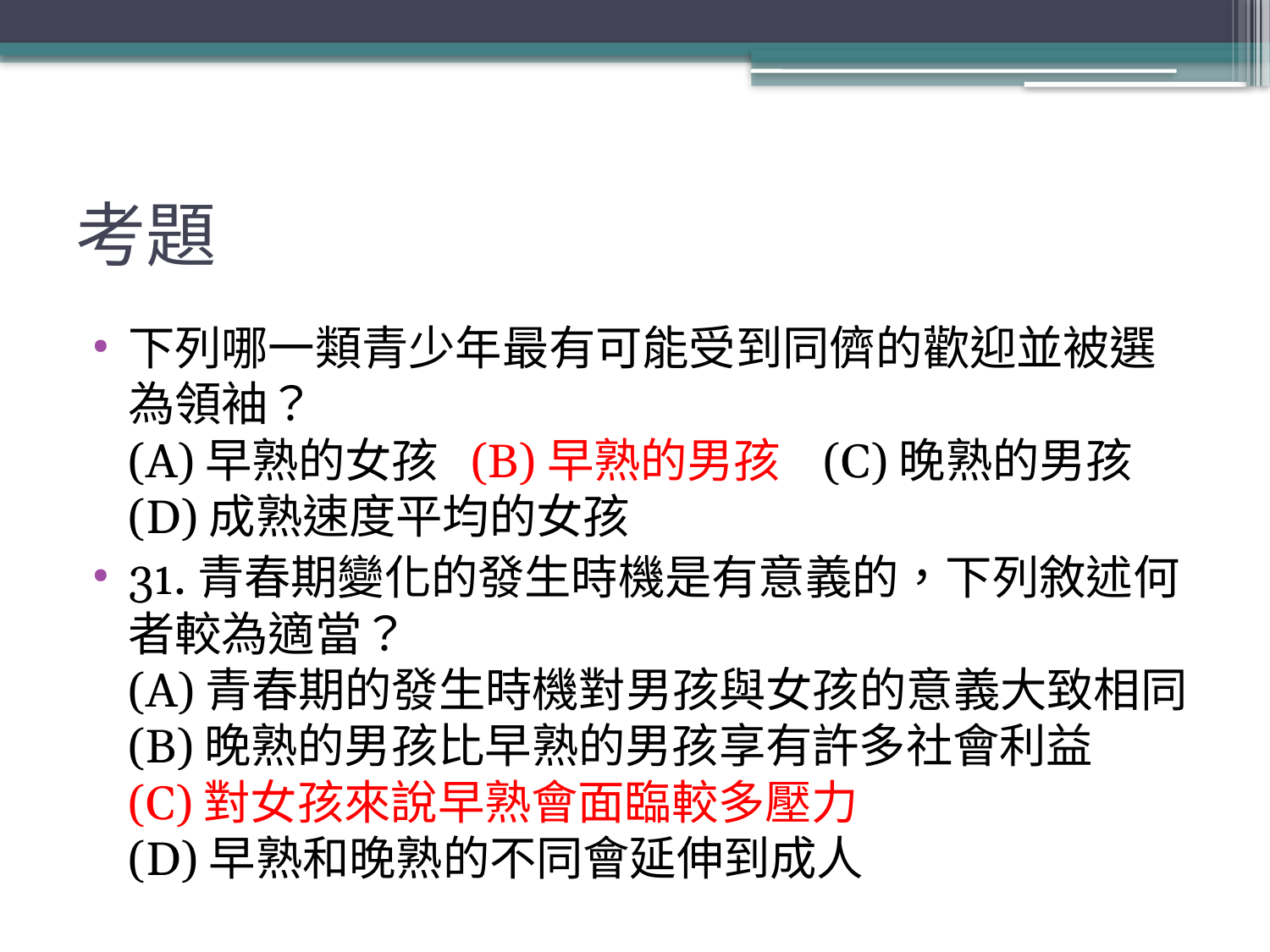

# 考題
下列哪一類青少年最有可能受到同儕的歡迎並被選為領袖？
(A)早熟的女孩  (B)早熟的男孩   (C)晚熟的男孩
(D)成熟速度平均的女孩
31.青春期變化的發生時機是有意義的，下列敘述何者較為適當？
(A)青春期的發生時機對男孩與女孩的意義大致相同
(B)晚熟的男孩比早熟的男孩享有許多社會利益
(C)對女孩來說早熟會面臨較多壓力
(D)早熟和晚熟的不同會延伸到成人